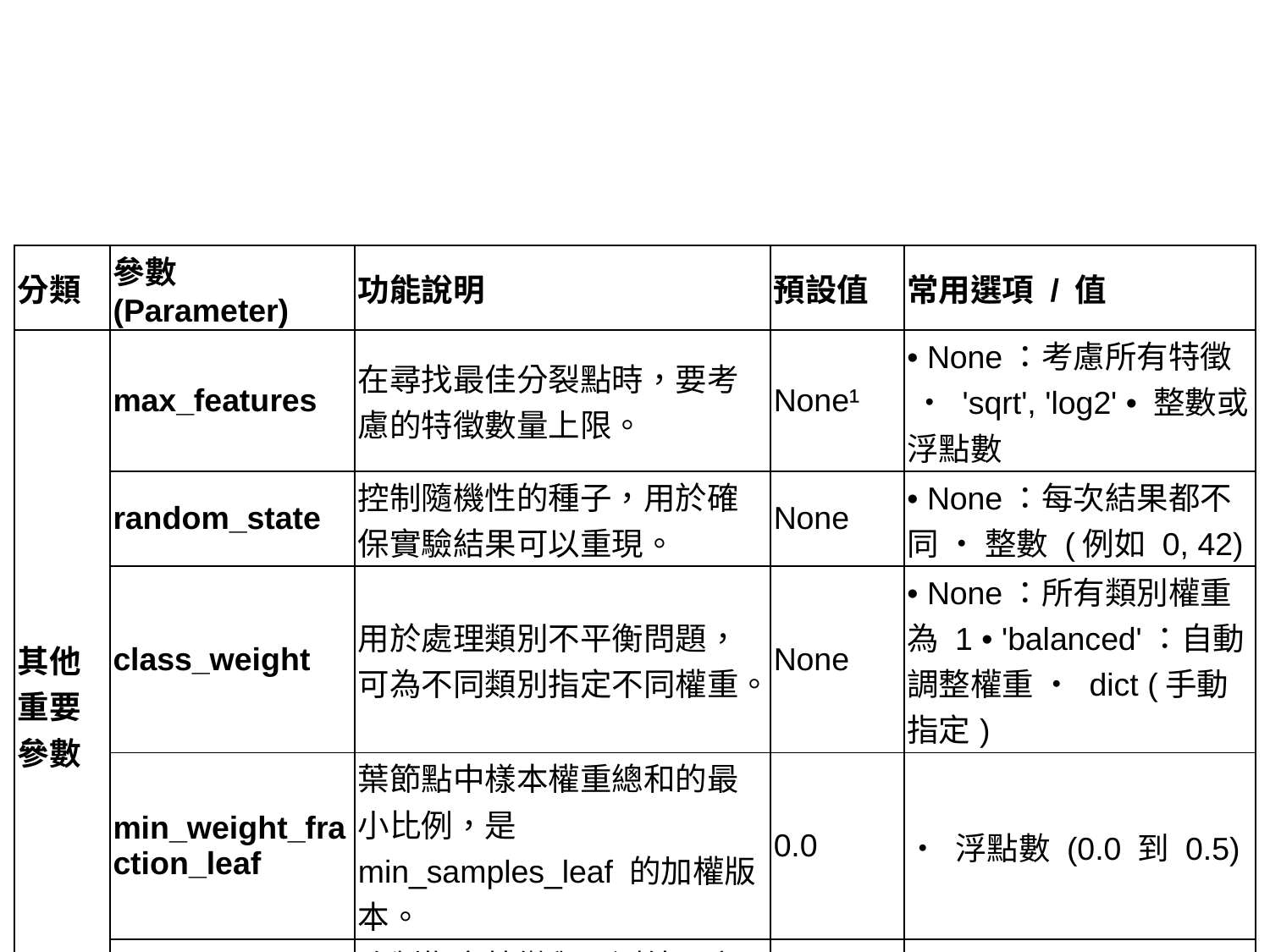

| 分類 | 參數 (Parameter) | 功能說明 | 預設值 | 常用選項 / 值 |
| --- | --- | --- | --- | --- |
| 其他重要參數 | max\_features | 在尋找最佳分裂點時，要考慮的特徵數量上限。 | None¹ | • None：考慮所有特徵 • 'sqrt', 'log2' • 整數或浮點數 |
|  | random\_state | 控制隨機性的種子，用於確保實驗結果可以重現。 | None | • None：每次結果都不同 • 整數 (例如 0, 42) |
|  | class\_weight | 用於處理類別不平衡問題，可為不同類別指定不同權重。 | None | • None：所有類別權重為 1 • 'balanced'：自動調整權重 • dict (手動指定) |
|  | min\_weight\_fraction\_leaf | 葉節點中樣本權重總和的最小比例，是 min\_samples\_leaf 的加權版本。 | 0.0 | • 浮點數 (0.0 到 0.5) |
|  | monotonic\_cst | 強制指定特徵與預測結果之間的單調關係 (正相關或負相關)。 | None | • None：無約束 • [1, 0, -1, ...] 格式的列表 |